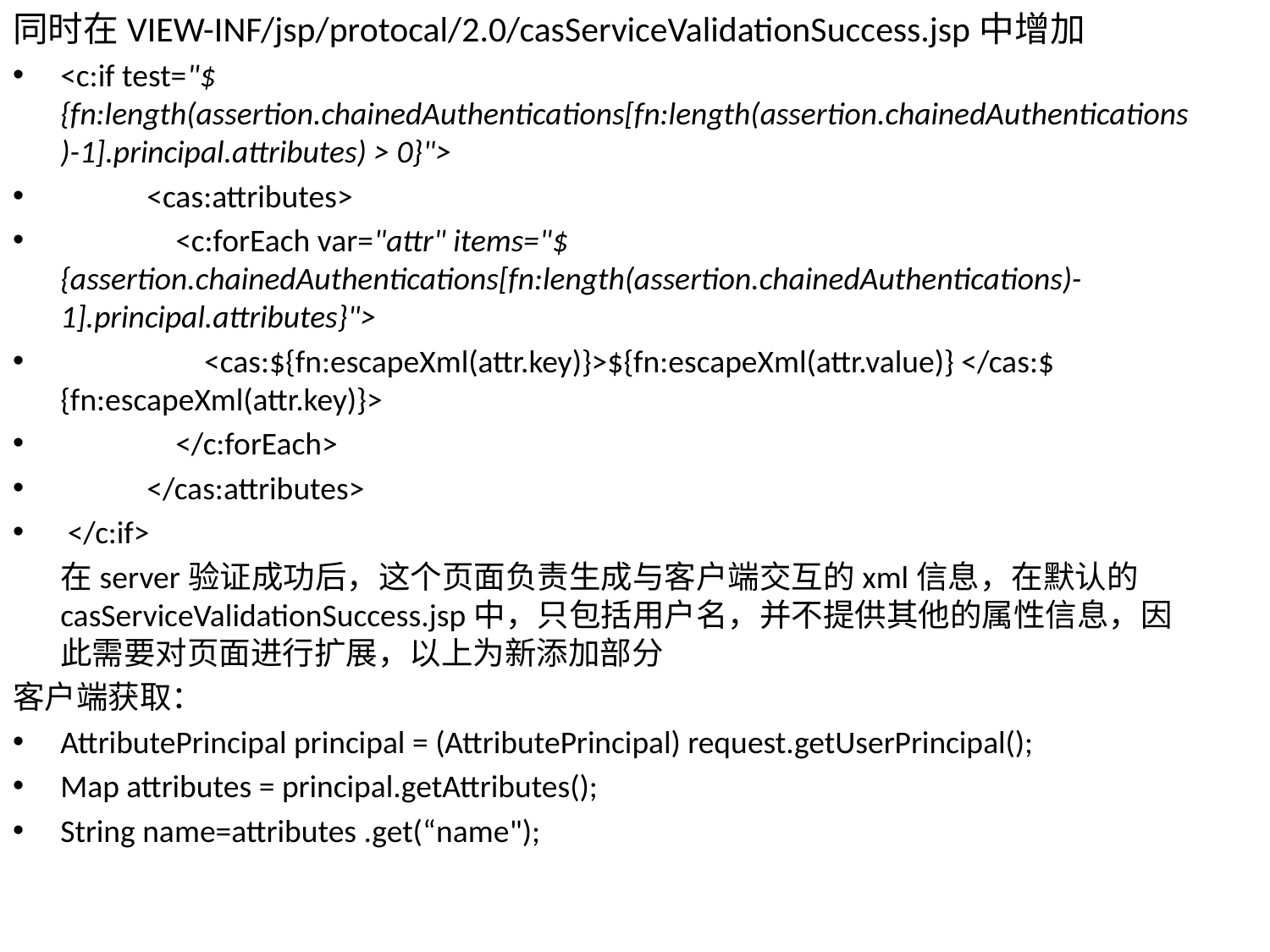

同时在VIEW-INF/jsp/protocal/2.0/casServiceValidationSuccess.jsp中增加
<c:if test="${fn:length(assertion.chainedAuthentications[fn:length(assertion.chainedAuthentications)-1].principal.attributes) > 0}">
            <cas:attributes>
                <c:forEach var="attr" items="${assertion.chainedAuthentications[fn:length(assertion.chainedAuthentications)-1].principal.attributes}">
                    <cas:${fn:escapeXml(attr.key)}>${fn:escapeXml(attr.value)} </cas:${fn:escapeXml(attr.key)}>
                </c:forEach>
            </cas:attributes>
 </c:if>
	在server验证成功后，这个页面负责生成与客户端交互的xml信息，在默认的casServiceValidationSuccess.jsp中，只包括用户名，并不提供其他的属性信息，因此需要对页面进行扩展，以上为新添加部分
客户端获取：
AttributePrincipal principal = (AttributePrincipal) request.getUserPrincipal();
Map attributes = principal.getAttributes();
String name=attributes .get(“name");